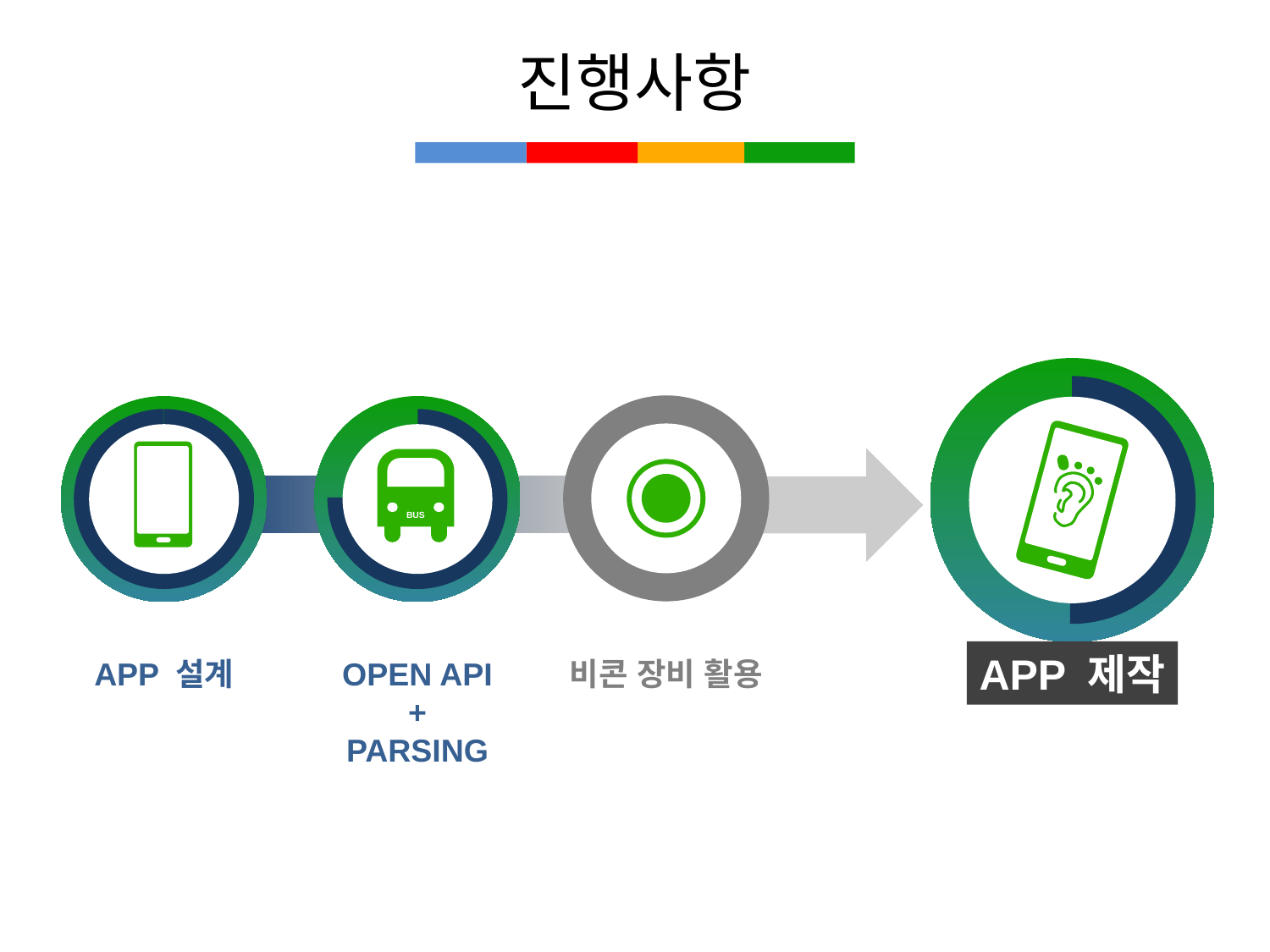

진행사항

BUS
APP 제작
APP 설계
OPEN API
+
PARSING
비콘 장비 활용